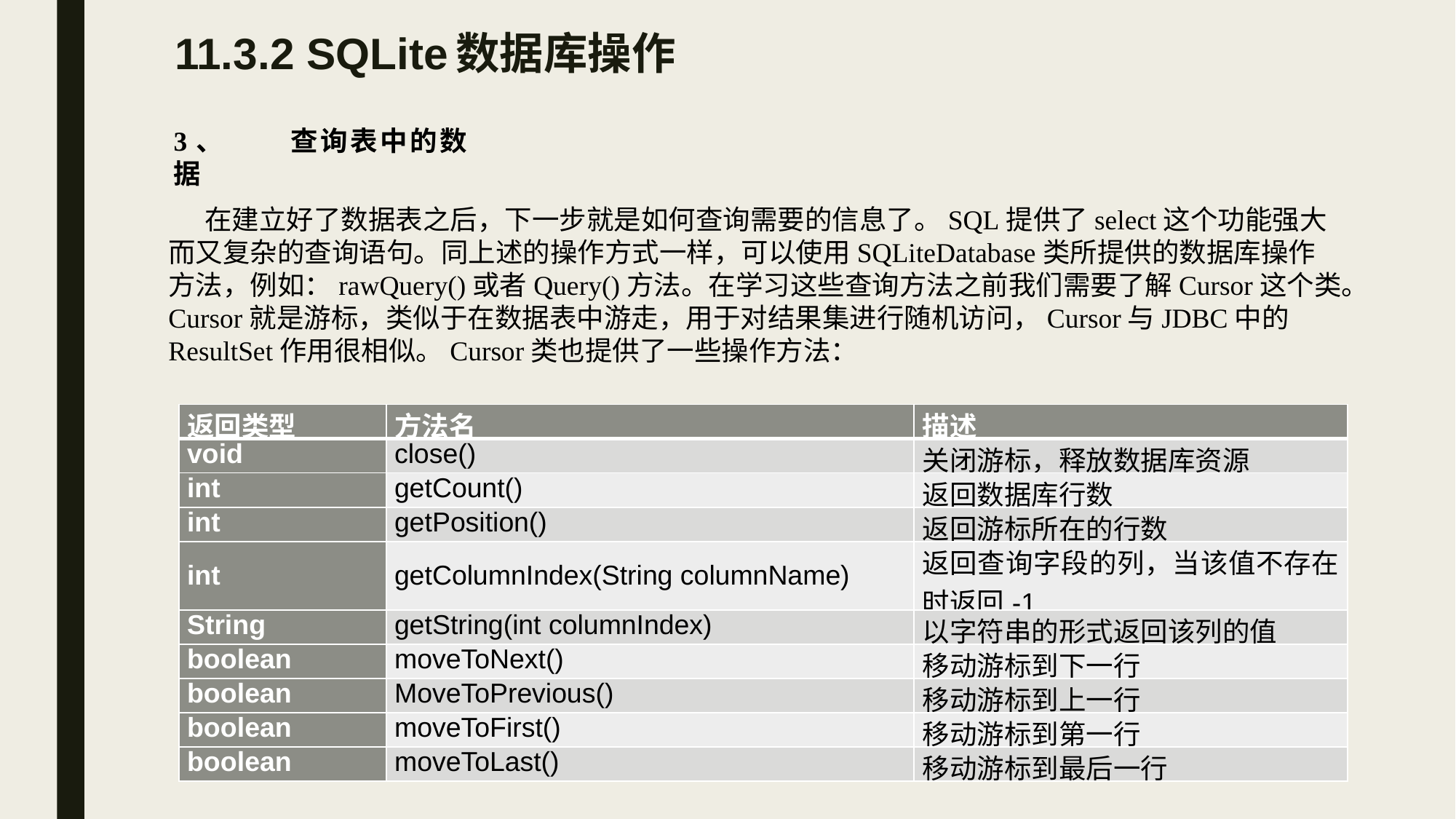

# 11.3.2 SQLite数据库操作
3、	查询表中的数据
在建立好了数据表之后，下一步就是如何查询需要的信息了。SQL提供了select这个功能强大而又复杂的查询语句。同上述的操作方式一样，可以使用SQLiteDatabase类所提供的数据库操作方法，例如：rawQuery()或者Query()方法。在学习这些查询方法之前我们需要了解Cursor这个类。Cursor就是游标，类似于在数据表中游走，用于对结果集进行随机访问，Cursor与JDBC中的ResultSet作用很相似。Cursor类也提供了一些操作方法：
| 返回类型 | 方法名 | 描述 |
| --- | --- | --- |
| void | close() | 关闭游标，释放数据库资源 |
| int | getCount() | 返回数据库行数 |
| int | getPosition() | 返回游标所在的行数 |
| int | getColumnIndex(String columnName) | 返回查询字段的列，当该值不存在时返回-1 |
| String | getString(int columnIndex) | 以字符串的形式返回该列的值 |
| boolean | moveToNext() | 移动游标到下一行 |
| boolean | MoveToPrevious() | 移动游标到上一行 |
| boolean | moveToFirst() | 移动游标到第一行 |
| boolean | moveToLast() | 移动游标到最后一行 |